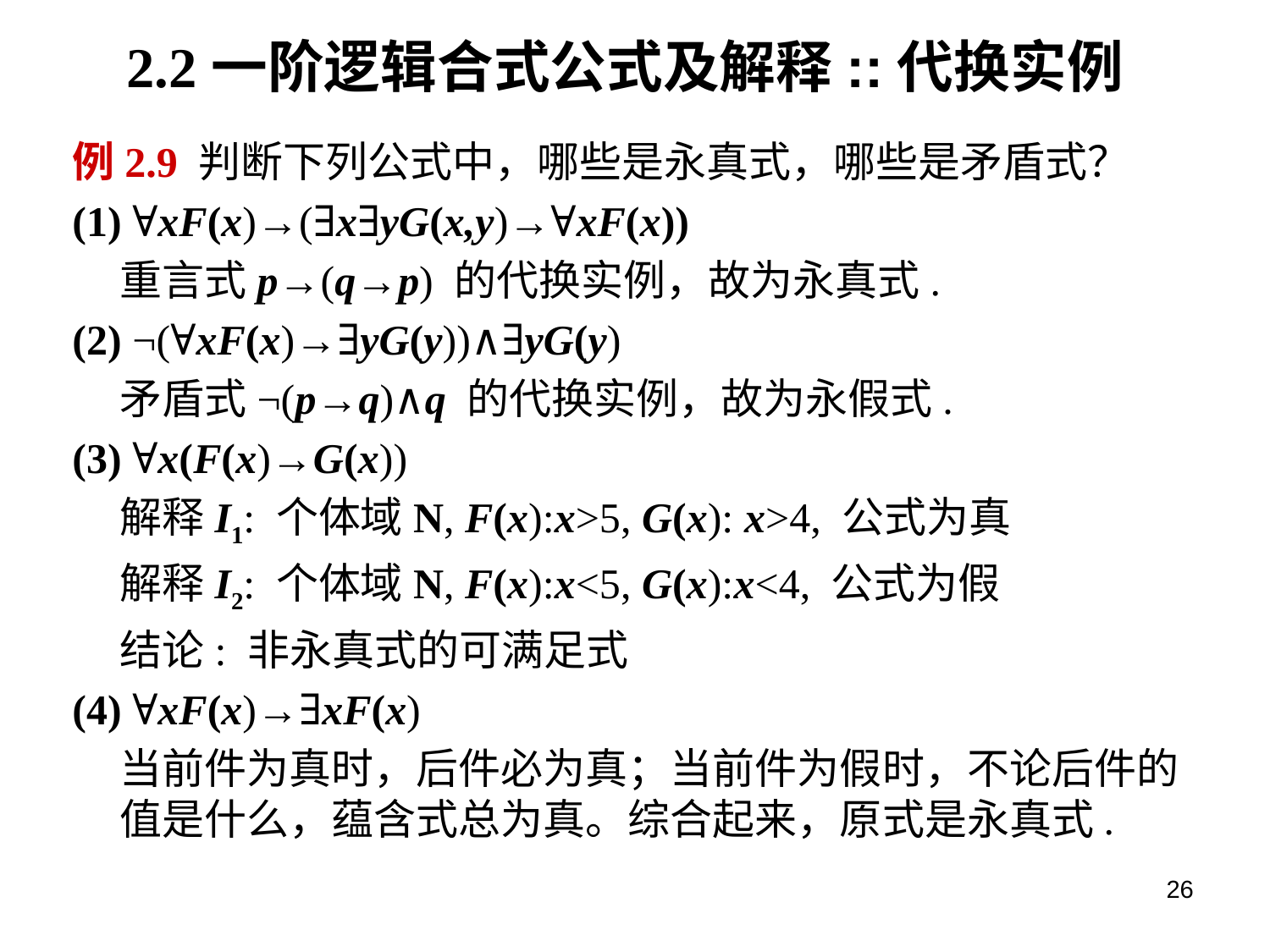

# 2.2一阶逻辑合式公式及解释::代换实例
例2.9 判断下列公式中，哪些是永真式，哪些是矛盾式？
(1) ∀xF(x)→(∃x∃yG(x,y)→∀xF(x))
	重言式p→(q→p) 的代换实例，故为永真式.
(2) ¬(∀xF(x)→∃yG(y))∧∃yG(y)
	矛盾式¬(p→q)∧q 的代换实例，故为永假式.
(3) ∀x(F(x)→G(x))
	解释I1: 个体域N, F(x):x>5, G(x): x>4, 公式为真
	解释I2: 个体域N, F(x):x<5, G(x):x<4, 公式为假
	结论: 非永真式的可满足式
(4) ∀xF(x)→∃xF(x)
	当前件为真时，后件必为真；当前件为假时，不论后件的值是什么，蕴含式总为真。综合起来，原式是永真式.

26